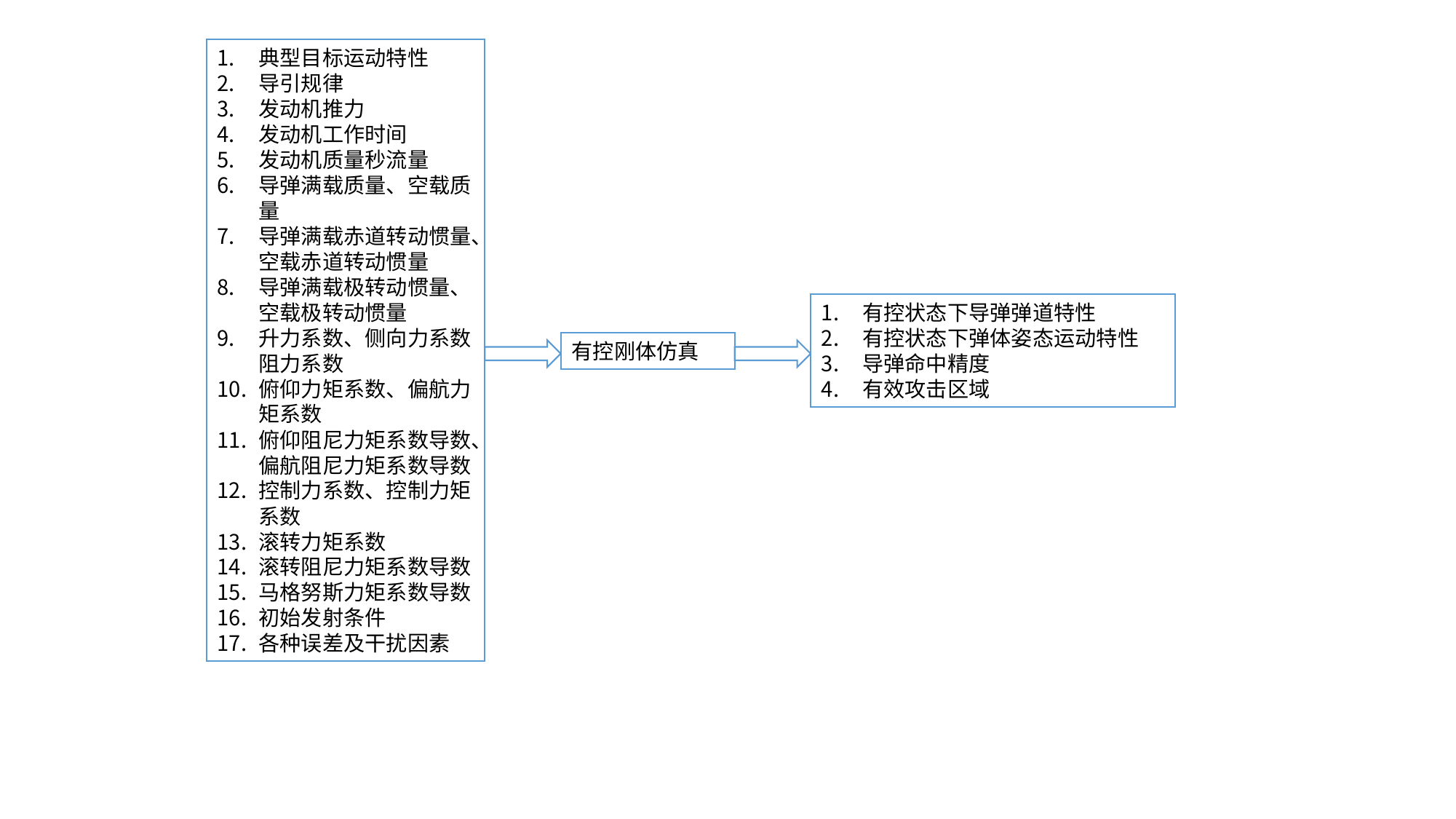

典型目标运动特性
导引规律
发动机推力
发动机工作时间
发动机质量秒流量
导弹满载质量、空载质量
导弹满载赤道转动惯量、空载赤道转动惯量
导弹满载极转动惯量、空载极转动惯量
升力系数、侧向力系数 阻力系数
俯仰力矩系数、偏航力矩系数
俯仰阻尼力矩系数导数、偏航阻尼力矩系数导数
控制力系数、控制力矩系数
滚转力矩系数
滚转阻尼力矩系数导数
马格努斯力矩系数导数
初始发射条件
各种误差及干扰因素
有控状态下导弹弹道特性
有控状态下弹体姿态运动特性
导弹命中精度
有效攻击区域
有控刚体仿真